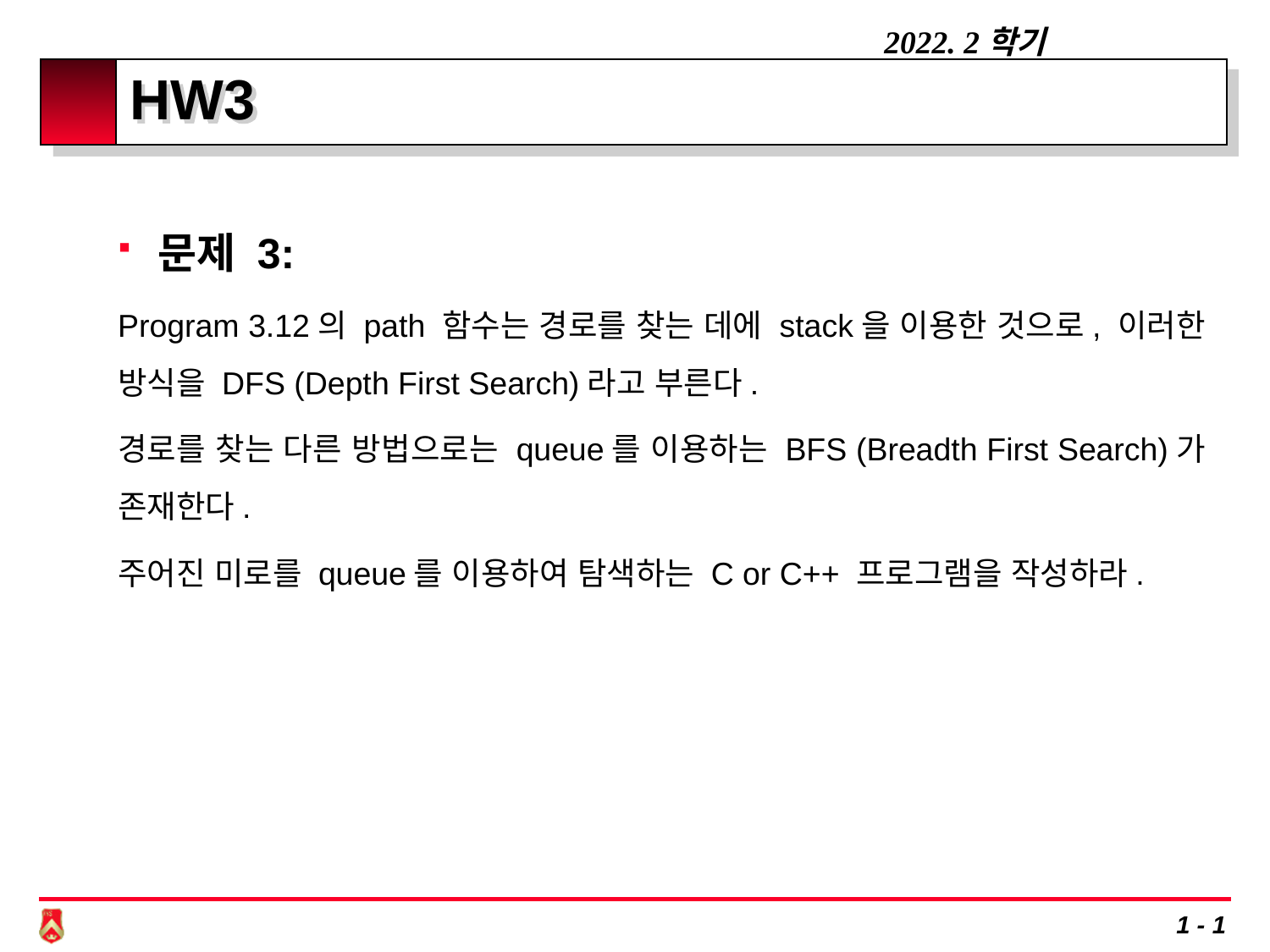

# HW3

문제 3:
Program 3.12의 path 함수는 경로를 찾는 데에 stack을 이용한 것으로, 이러한 방식을 DFS (Depth First Search)라고 부른다.
경로를 찾는 다른 방법으로는 queue를 이용하는 BFS (Breadth First Search)가 존재한다.
주어진 미로를 queue를 이용하여 탐색하는 C or C++ 프로그램을 작성하라.

1 - 1